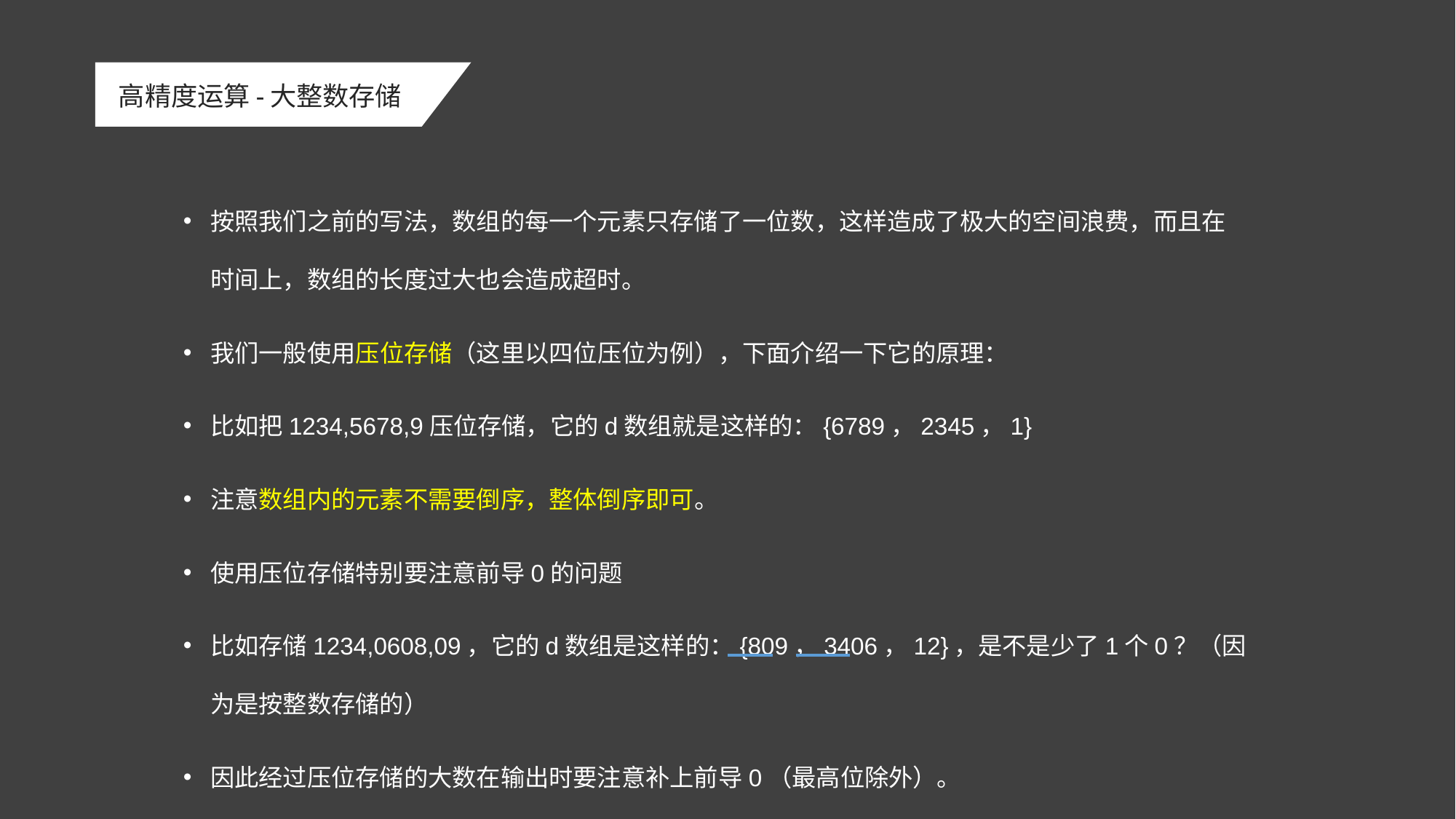

# 高精度运算-大整数存储

按照我们之前的写法，数组的每一个元素只存储了一位数，这样造成了极大的空间浪费，而且在时间上，数组的长度过大也会造成超时。
我们一般使用压位存储（这里以四位压位为例），下面介绍一下它的原理：
比如把1234,5678,9压位存储，它的d数组就是这样的：{6789，2345，1}
注意数组内的元素不需要倒序，整体倒序即可。
使用压位存储特别要注意前导0的问题
比如存储1234,0608,09，它的d数组是这样的：{809，3406，12}，是不是少了1个0？（因为是按整数存储的）
因此经过压位存储的大数在输出时要注意补上前导0（最高位除外）。